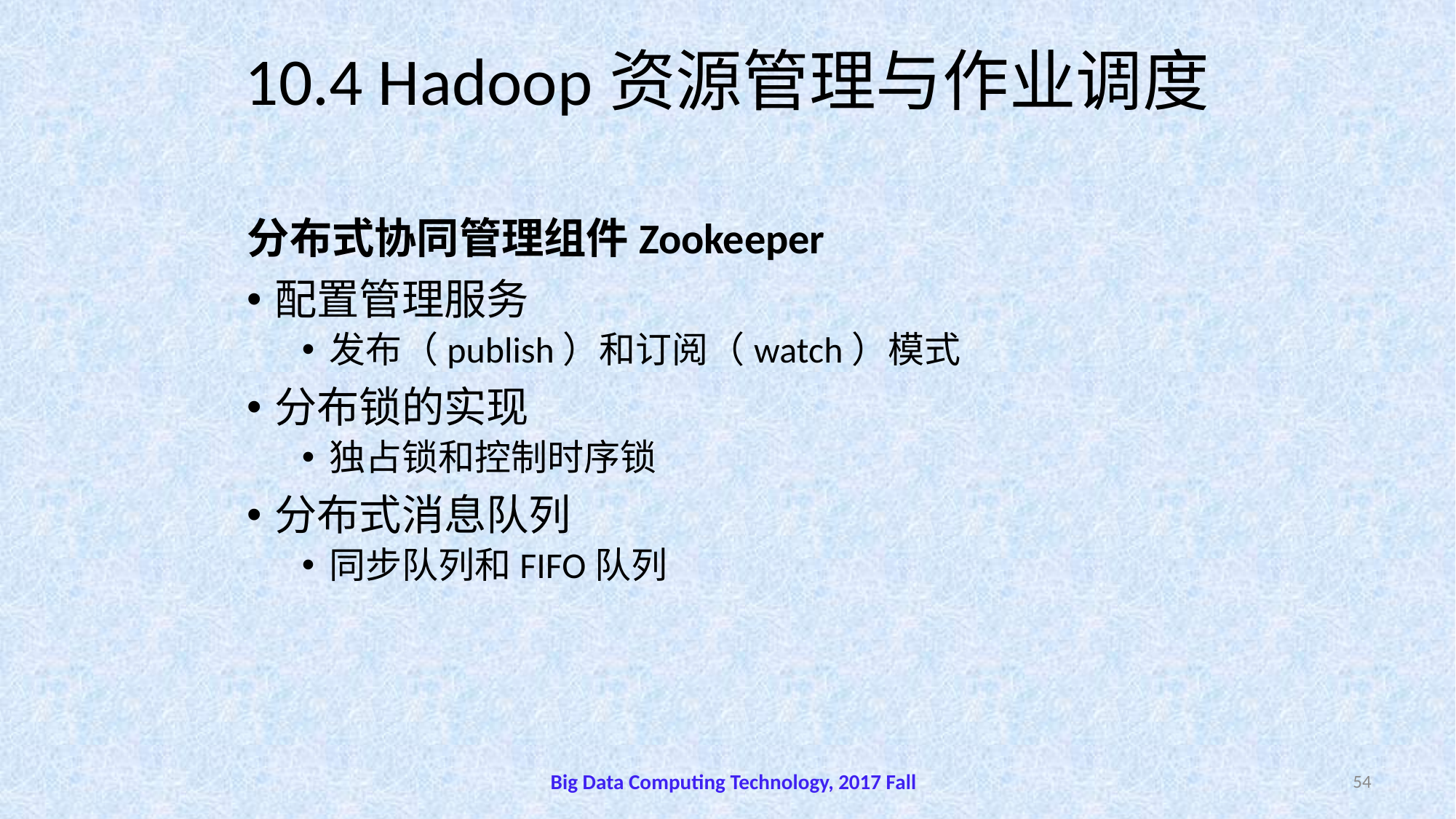

# 10.4 Hadoop资源管理与作业调度
分布式协同管理组件Zookeeper
配置管理服务
发布（publish）和订阅（watch）模式
分布锁的实现
独占锁和控制时序锁
分布式消息队列
同步队列和FIFO队列
Big Data Computing Technology, 2017 Fall
54